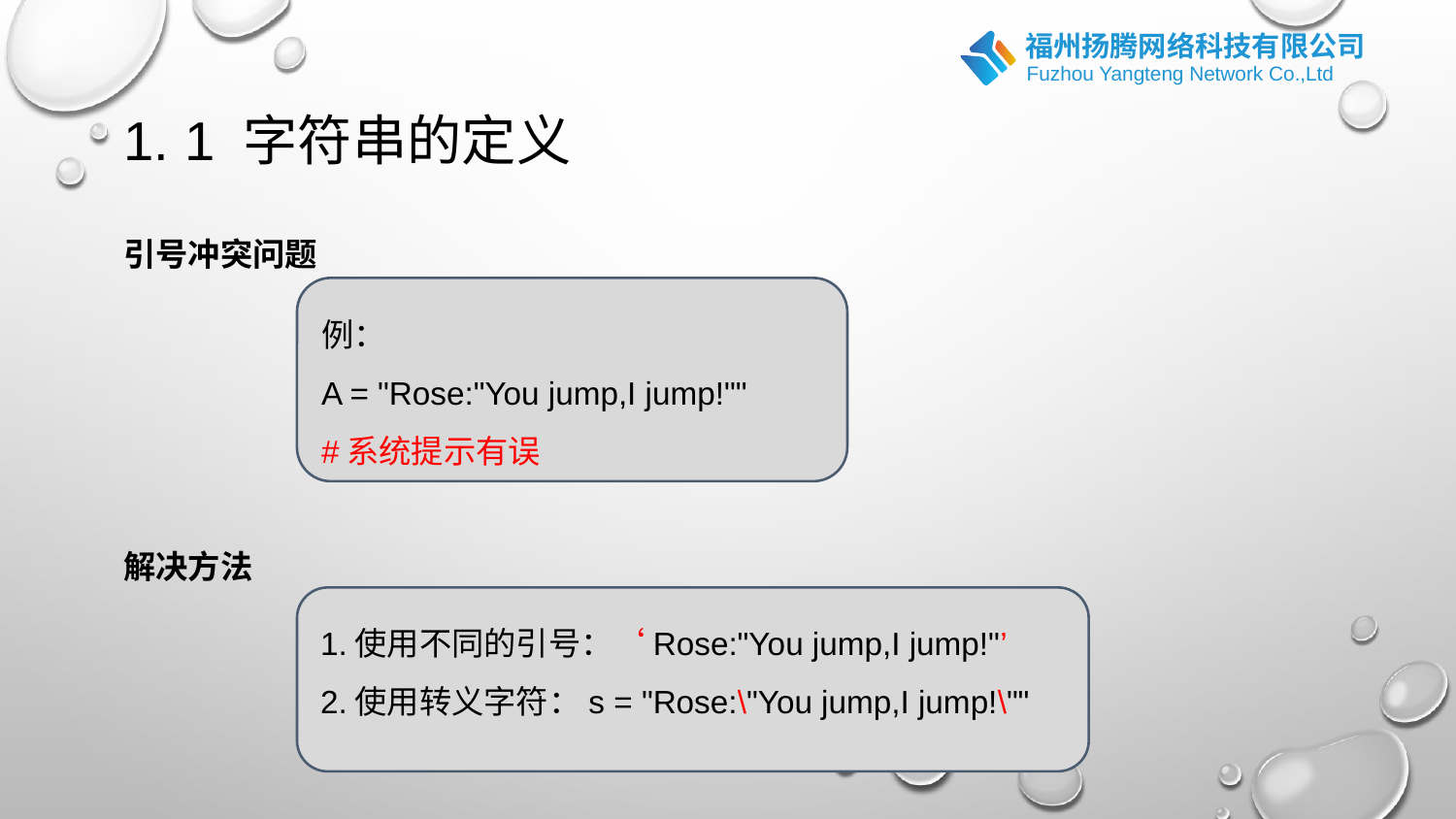

# 1. 1 字符串的定义
引号冲突问题

解决方法
例：
A = "Rose:"You jump,I jump!""
#系统提示有误

1.使用不同的引号：‘Rose:"You jump,I jump!"’
2.使用转义字符：s = "Rose:\"You jump,I jump!\""